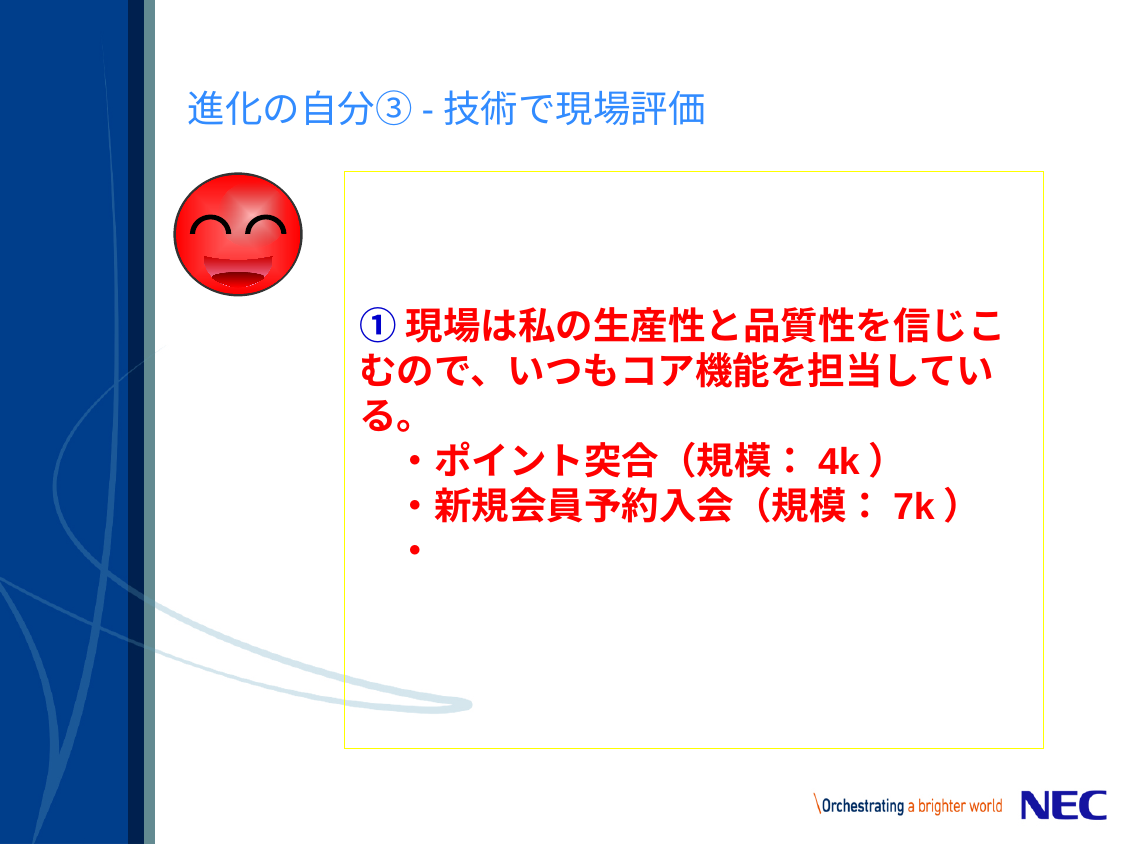

# 進化の自分③-技術で現場評価
①現場は私の生産性と品質性を信じこむので、いつもコア機能を担当している。
　・ポイント突合（規模：4k）
　・新規会員予約入会（規模：7k）
　・